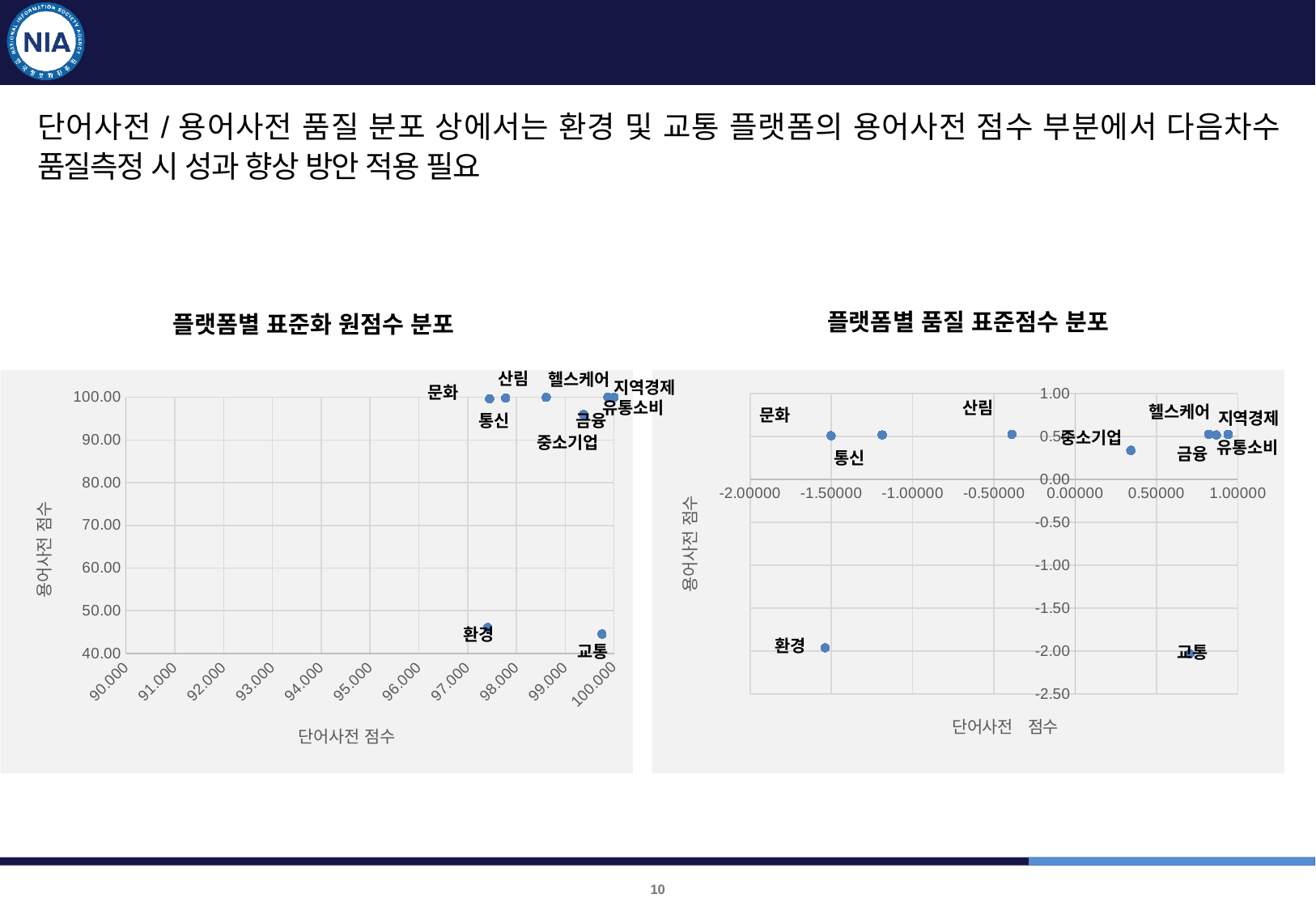

표준화진단 결과 : 종합 1
단어사전/용어사전 품질 분포 상에서는 환경 및 교통 플랫폼의 용어사전 점수 부분에서 다음차수 품질측정 시 성과 향상 방안 적용 필요

플랫폼별 품질 표준점수 분포
플랫폼별 표준화 원점수 분포
산림
헬스케어

지역경제
문화

### Chart

| Category |  |
|---|---|

### Chart

| Category |  |
|---|---|
산림
유통소비
헬스케어
문화
지역경제
금융
통신
중소기업
중소기업
유통소비
금융
통신
환경
환경
교통
교통